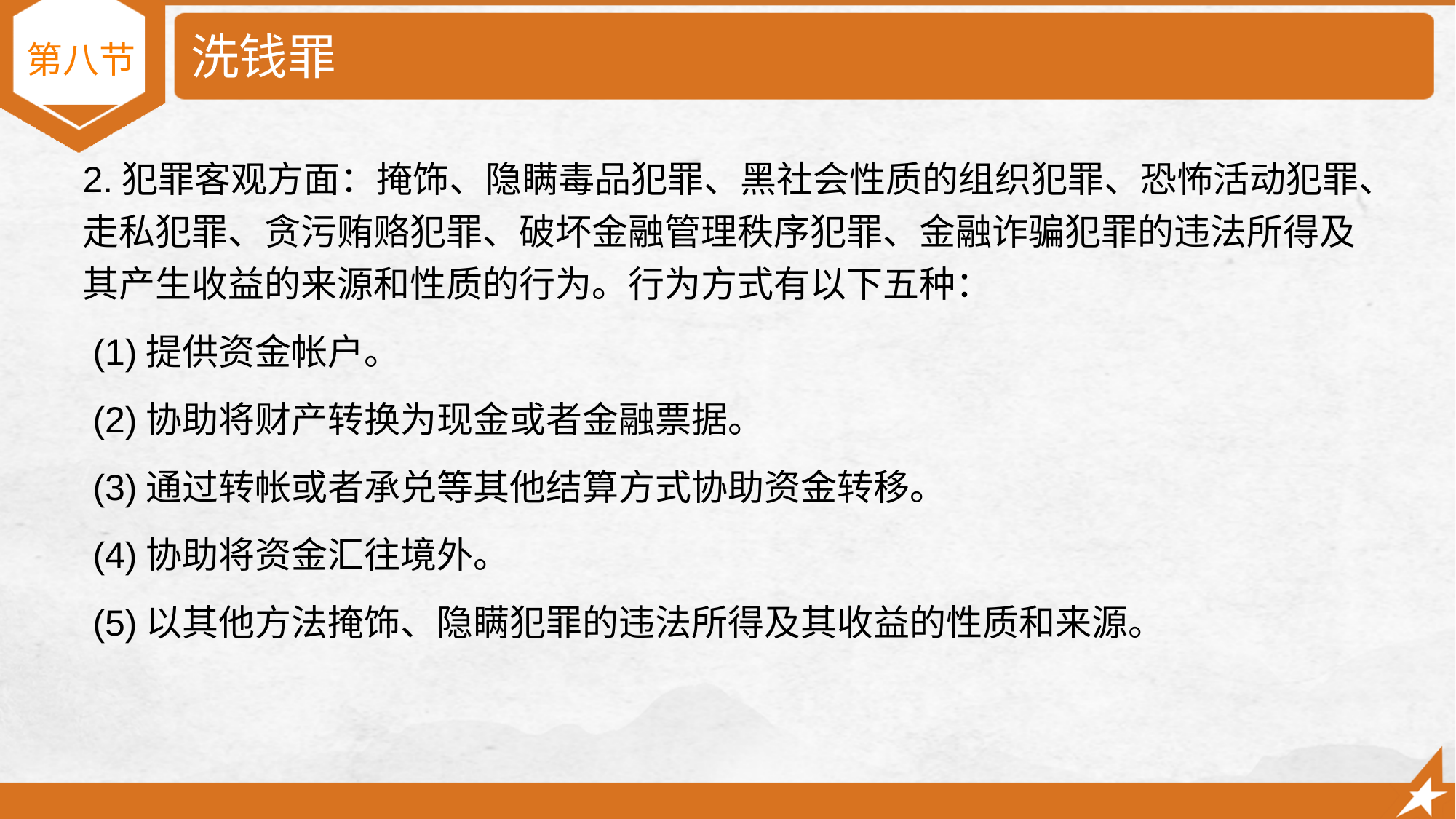

# 洗钱罪
第八节
2.犯罪客观方面：掩饰、隐瞒毒品犯罪、黑社会性质的组织犯罪、恐怖活动犯罪、走私犯罪、贪污贿赂犯罪、破坏金融管理秩序犯罪、金融诈骗犯罪的违法所得及其产生收益的来源和性质的行为。行为方式有以下五种：
 (1)提供资金帐户。
 (2)协助将财产转换为现金或者金融票据。
 (3)通过转帐或者承兑等其他结算方式协助资金转移。
 (4)协助将资金汇往境外。
 (5)以其他方法掩饰、隐瞒犯罪的违法所得及其收益的性质和来源。